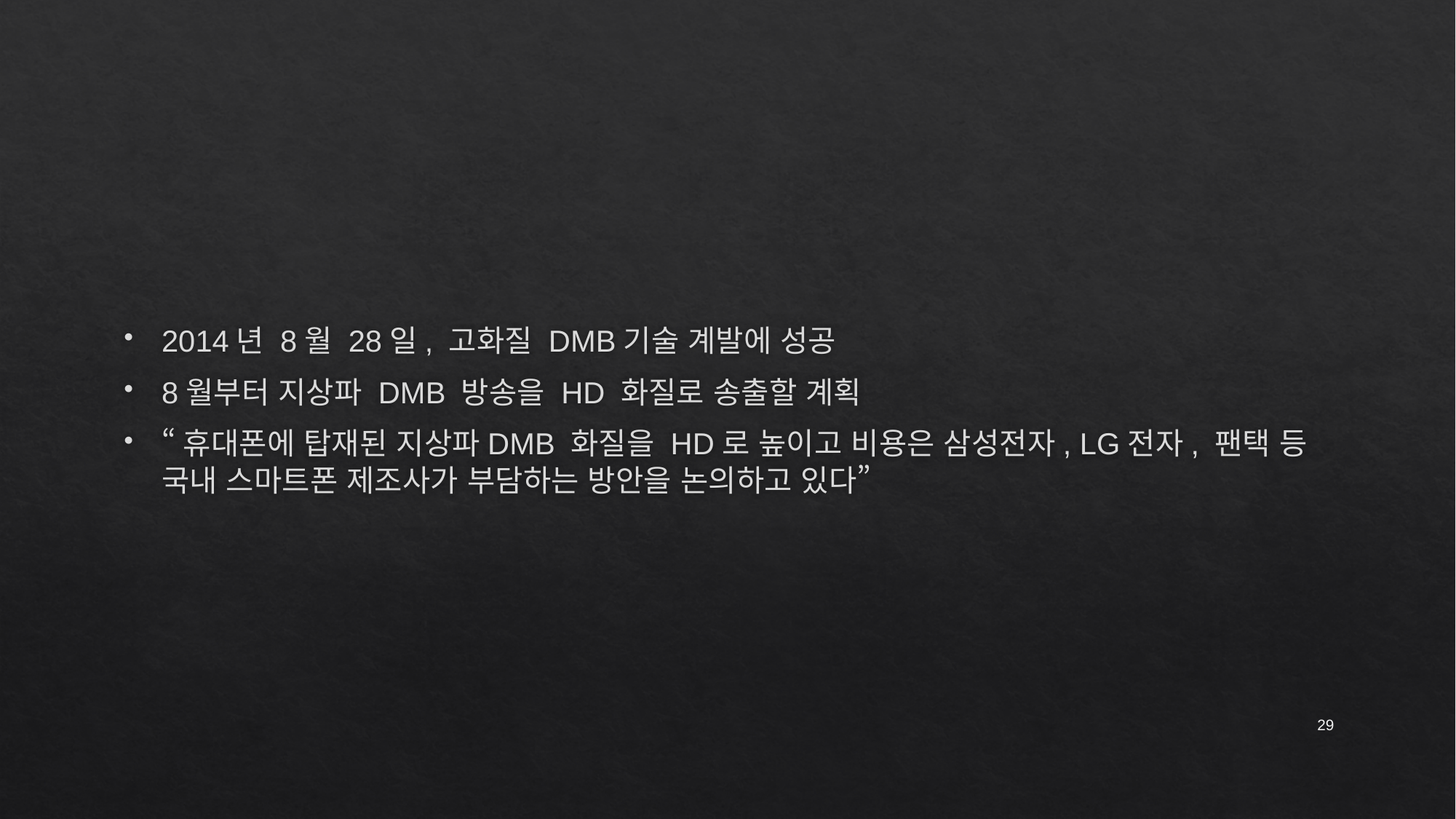

2014년 8월 28일, 고화질 DMB기술 계발에 성공
8월부터 지상파 DMB 방송을 HD 화질로 송출할 계획
“휴대폰에 탑재된 지상파DMB 화질을 HD로 높이고 비용은 삼성전자, LG전자, 팬택 등 국내 스마트폰 제조사가 부담하는 방안을 논의하고 있다”
29